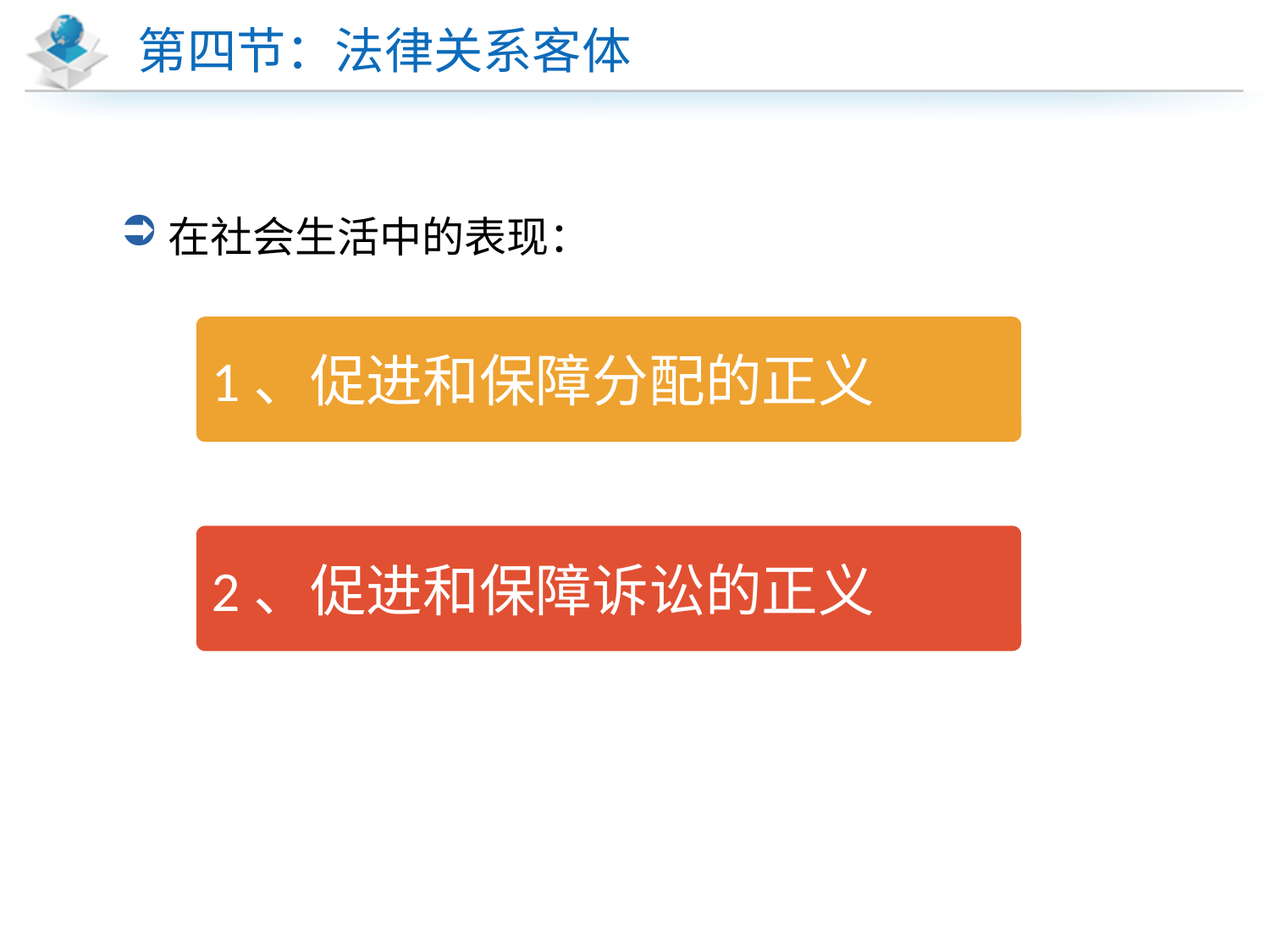

# 第四节：法律关系客体
在社会生活中的表现：
1、促进和保障分配的正义
2、促进和保障诉讼的正义